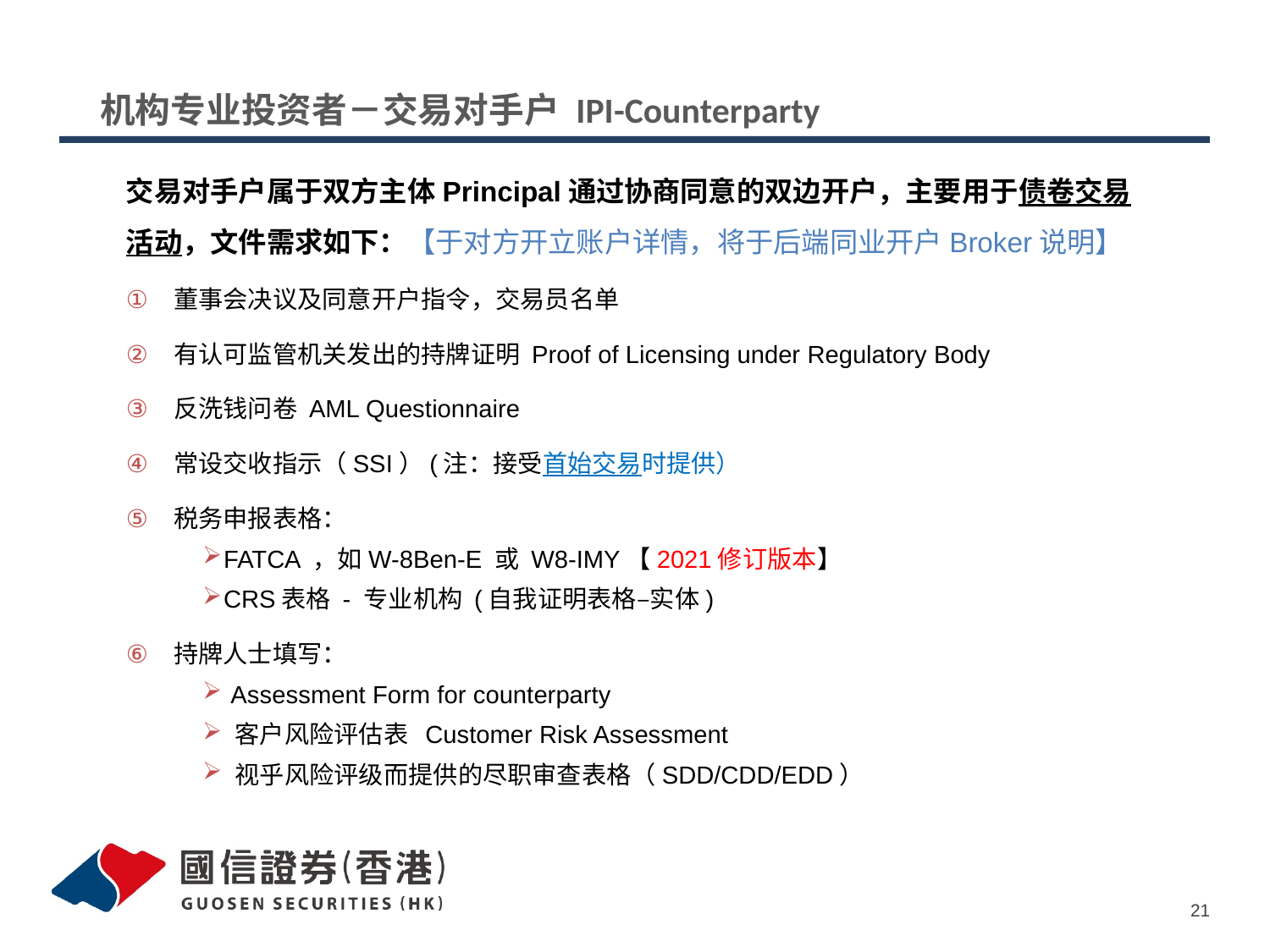

# 机构专业投资者－交易对手户 IPI-Counterparty
交易对手户属于双方主体Principal通过协商同意的双边开户，主要用于债卷交易活动，文件需求如下：【于对方开立账户详情，将于后端同业开户Broker说明】
董事会决议及同意开户指令，交易员名单
有认可监管机关发出的持牌证明 Proof of Licensing under Regulatory Body
反洗钱问卷 AML Questionnaire
常设交收指示（SSI）(注：接受首始交易时提供）
税务申报表格：
FATCA ，如W-8Ben-E 或 W8-IMY【2021修订版本】
CRS表格 - 专业机构 (自我证明表格–实体)
持牌人士填写：
 Assessment Form for counterparty
 客户风险评估表  Customer Risk Assessment
 视乎风险评级而提供的尽职审查表格（SDD/CDD/EDD）